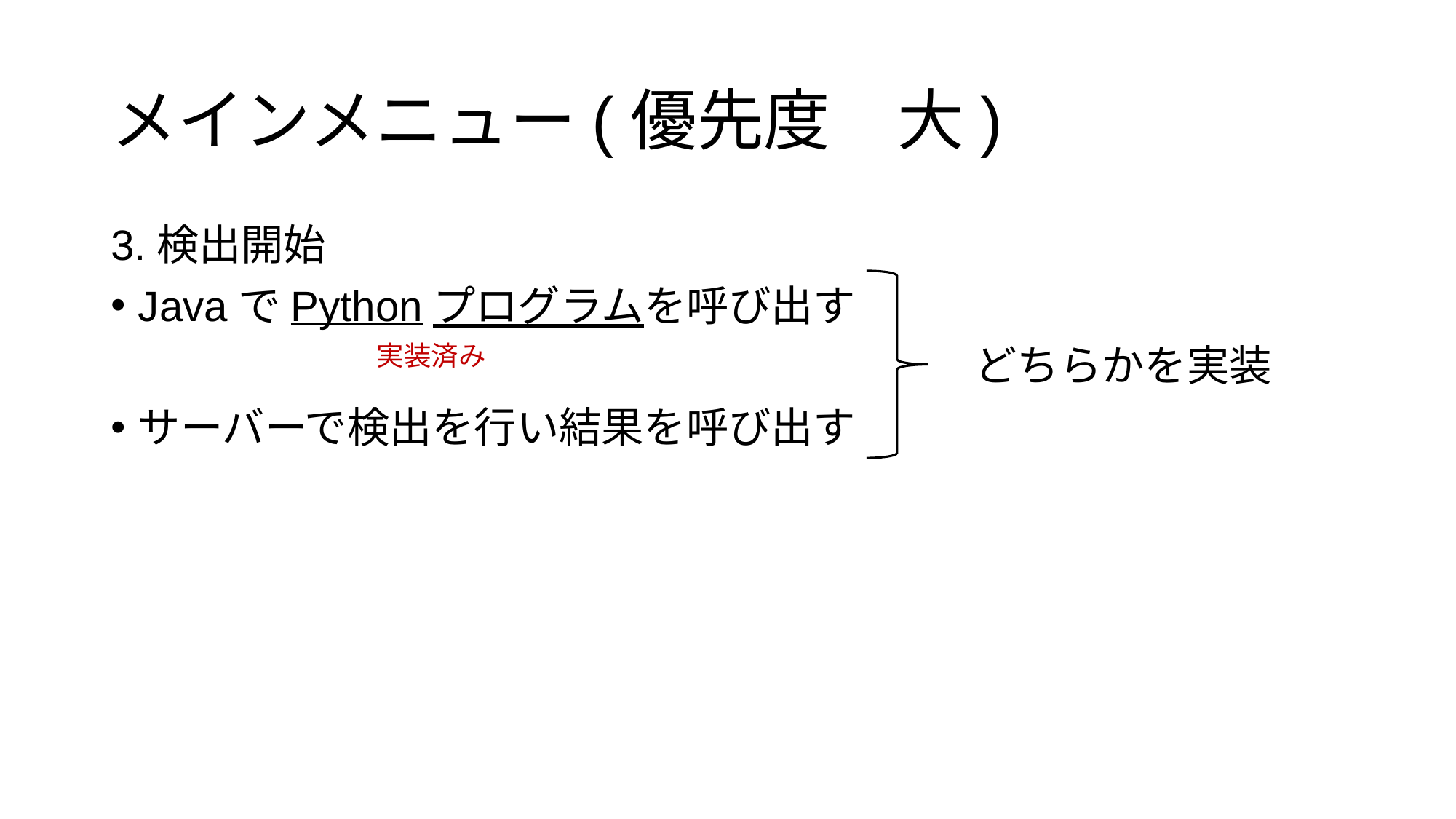

# メインメニュー(優先度　大)
3.検出開始
JavaでPythonプログラムを呼び出す

サーバーで検出を行い結果を呼び出す

実装済み
どちらかを実装